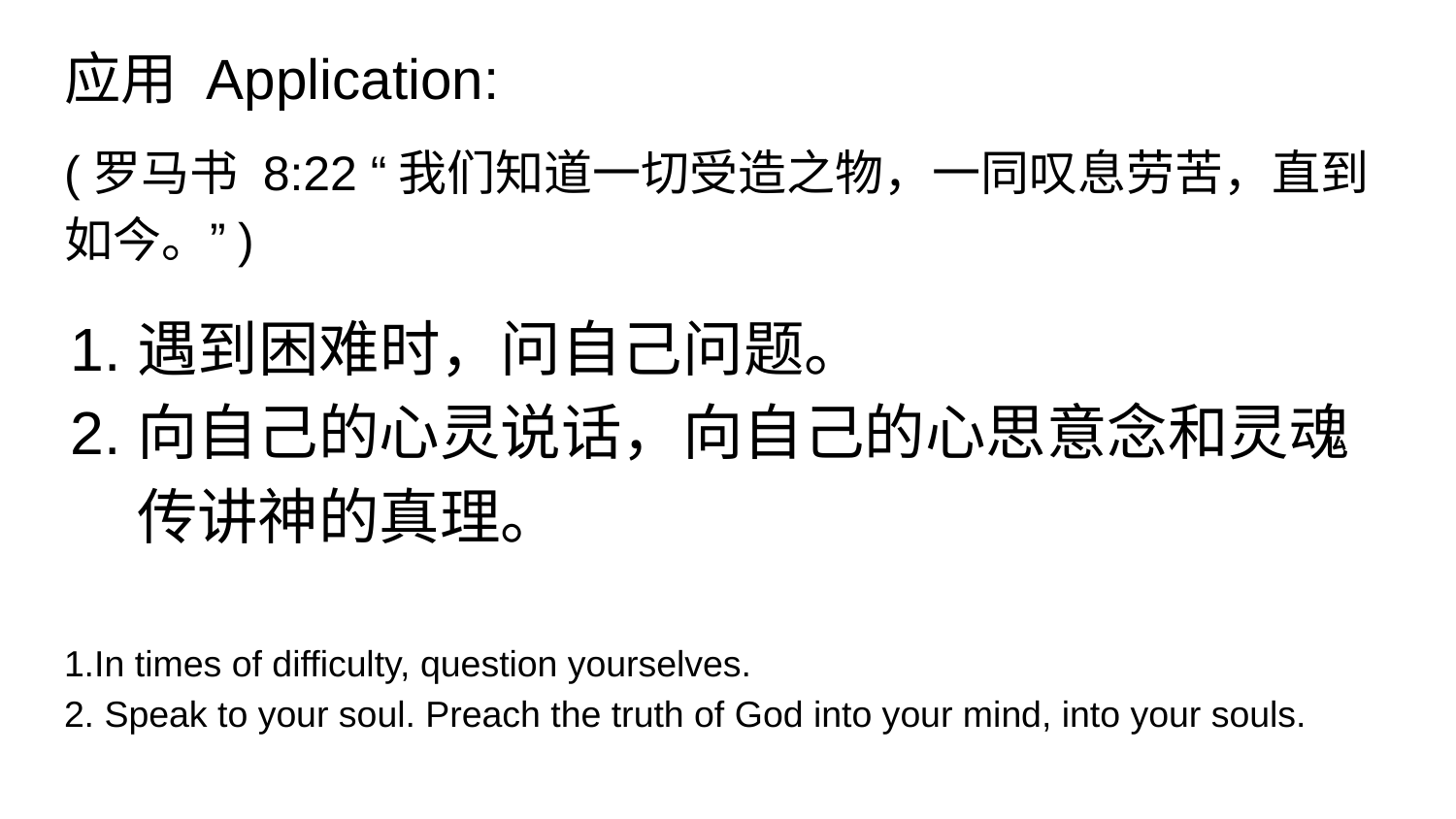

# 应用 Application:
(罗马书 8:22 “我们知道一切受造之物，一同叹息劳苦，直到如今。”)
遇到困难时，问自己问题。
向自己的心灵说话，向自己的心思意念和灵魂传讲神的真理。

1.In times of difficulty, question yourselves.
2. Speak to your soul. Preach the truth of God into your mind, into your souls.